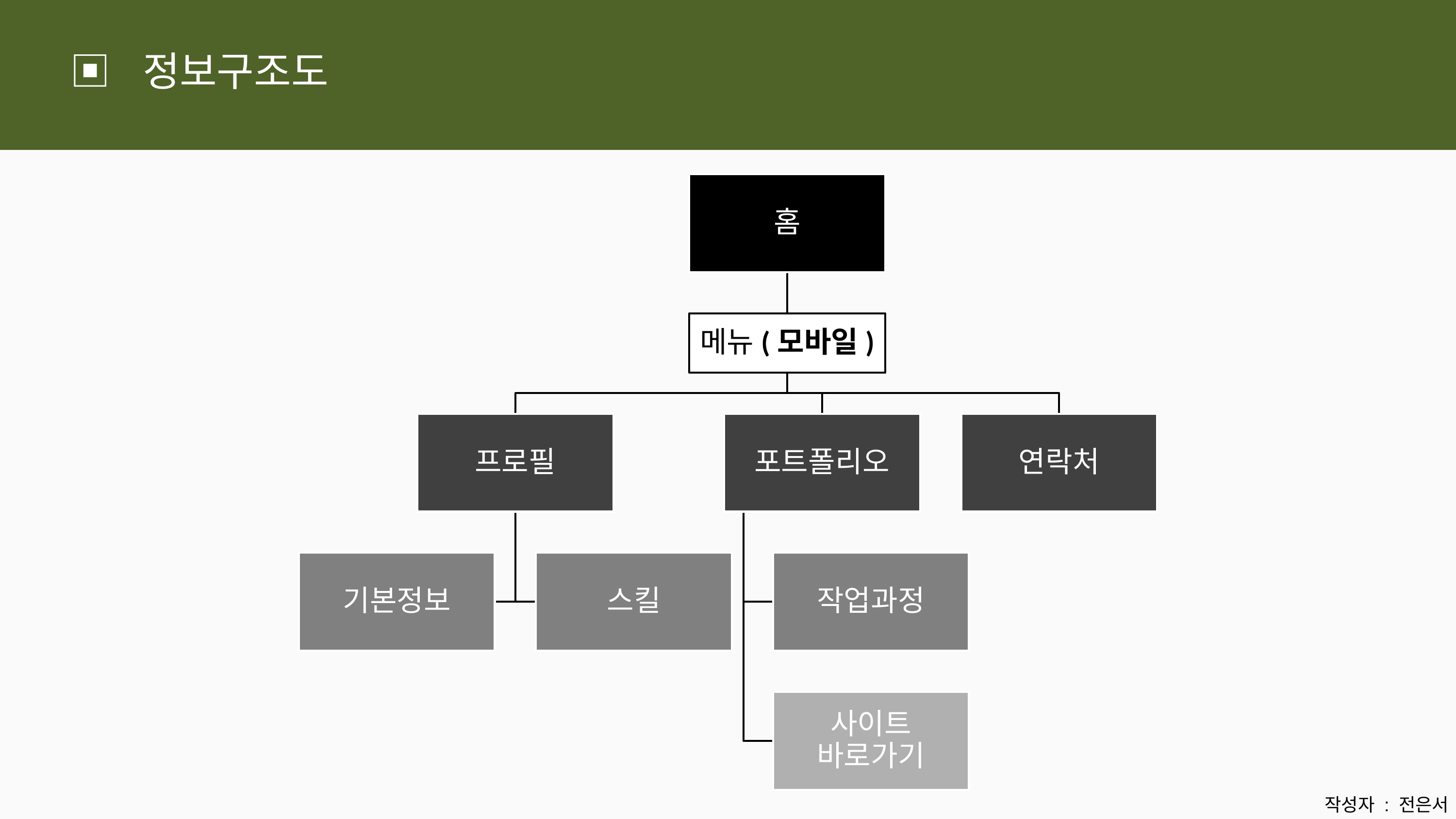

▣  정보구조도
홈
메뉴(모바일)
프로필
기본정보
스킬
포트폴리오
작업과정
사이트
바로가기
연락처
작성자 : 전은서